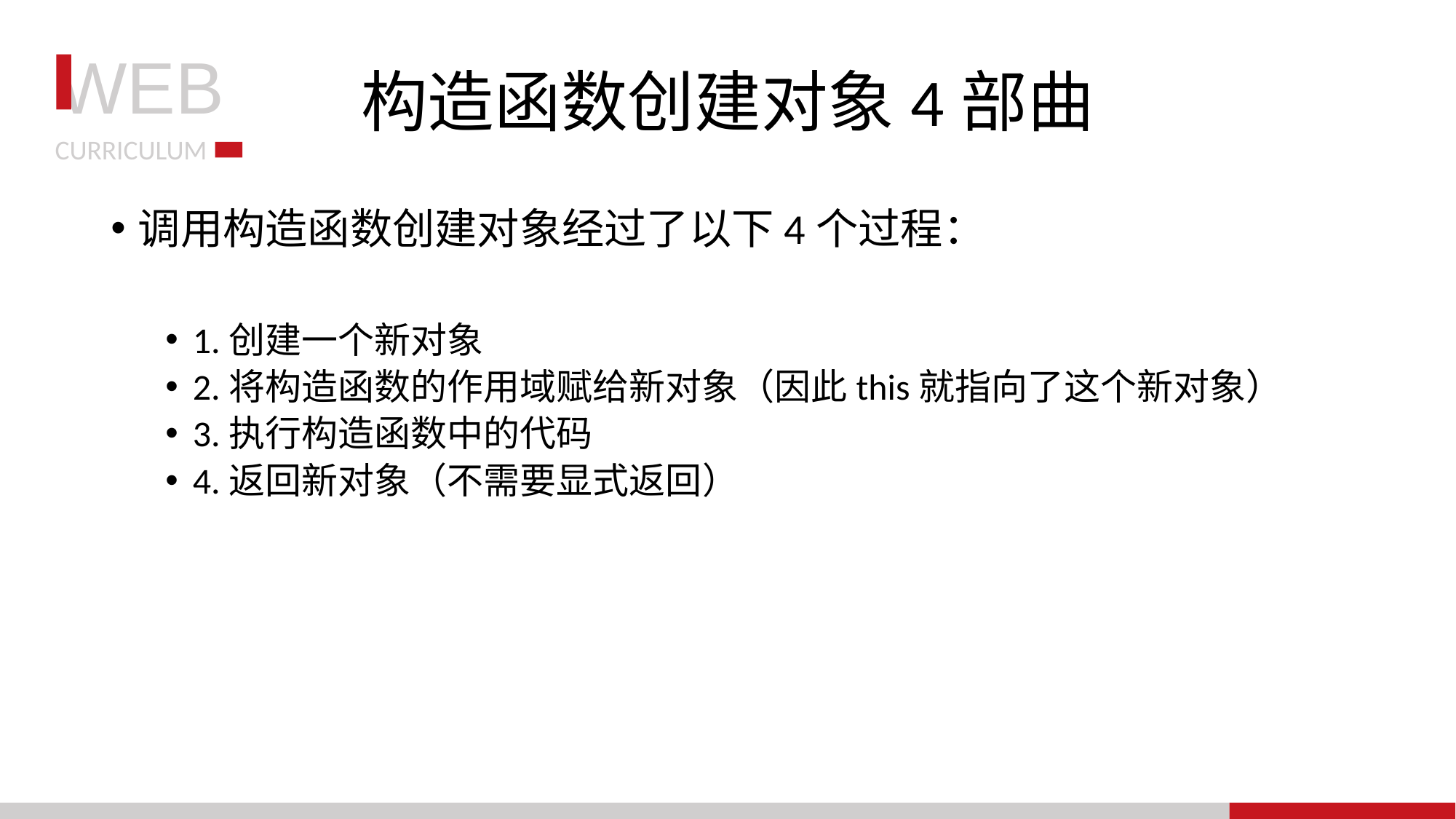

# 构造函数创建对象4部曲
调用构造函数创建对象经过了以下4个过程：

1.创建一个新对象
2.将构造函数的作用域赋给新对象（因此this就指向了这个新对象）
3.执行构造函数中的代码
4.返回新对象（不需要显式返回）